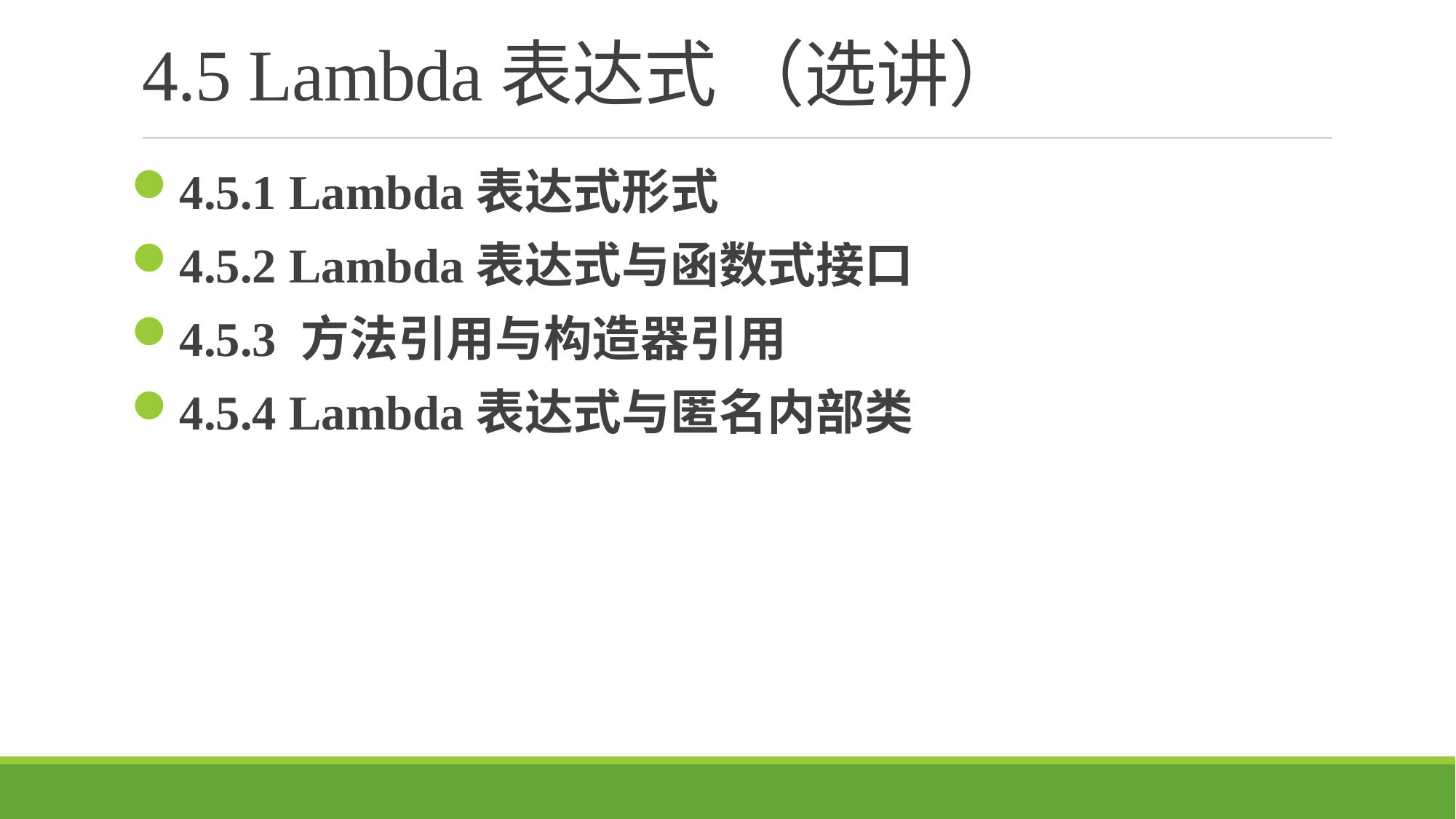

# 4.5 Lambda表达式 （选讲）
4.5.1 Lambda表达式形式
4.5.2 Lambda表达式与函数式接口
4.5.3 方法引用与构造器引用
4.5.4 Lambda表达式与匿名内部类